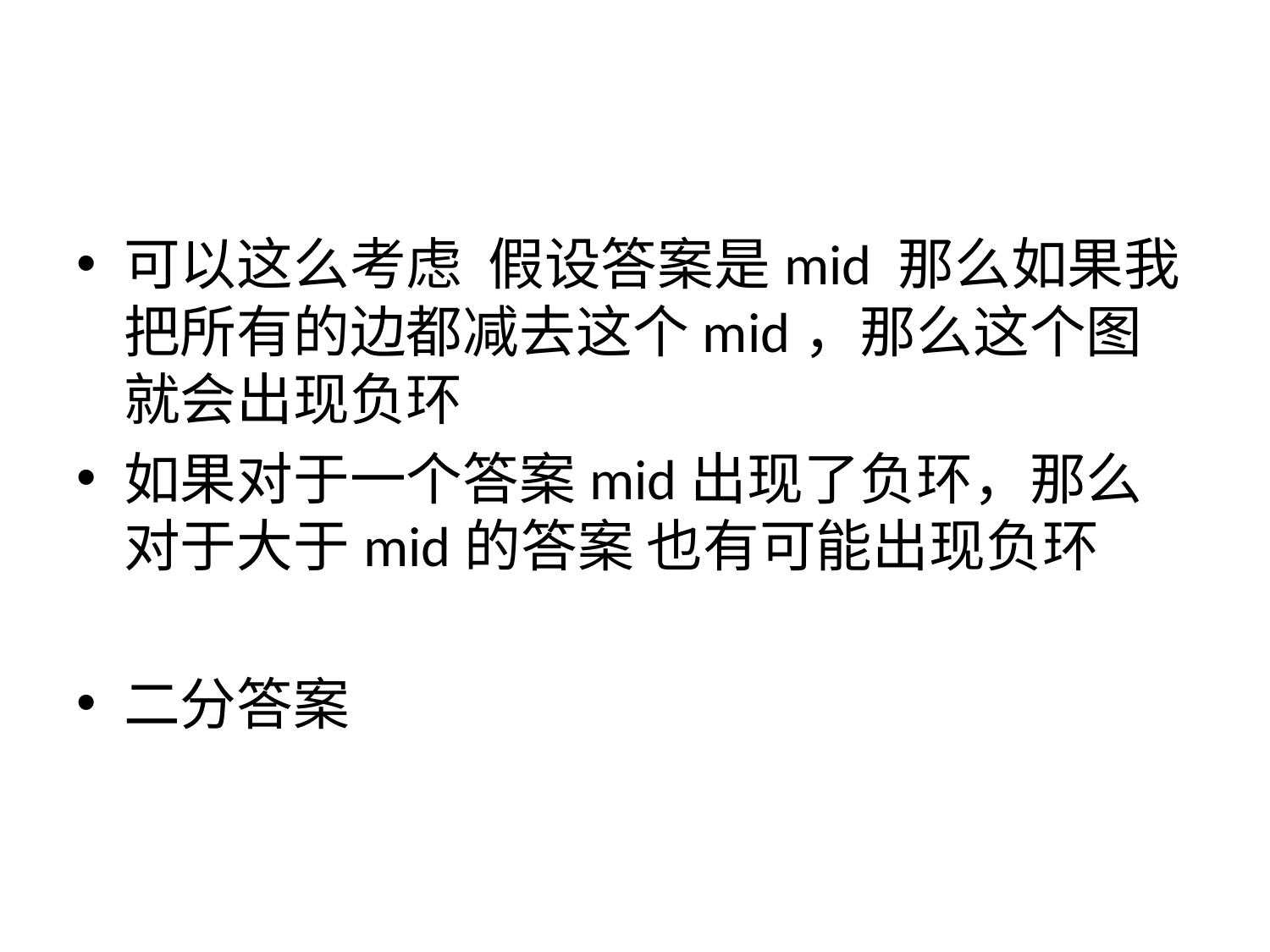

#
可以这么考虑  假设答案是mid 那么如果我把所有的边都减去这个mid，那么这个图就会出现负环
如果对于一个答案mid出现了负环，那么对于大于mid的答案 也有可能出现负环

二分答案